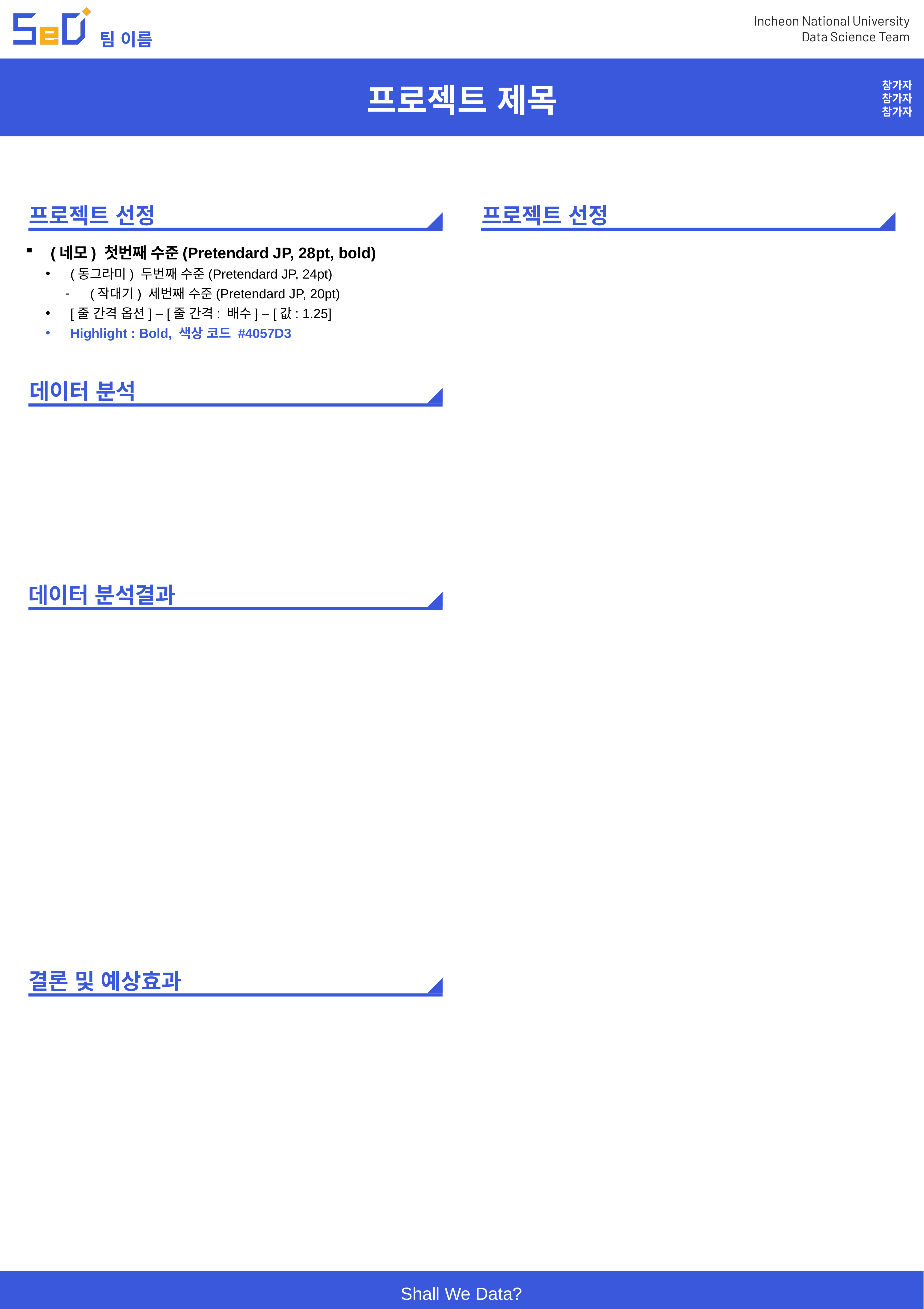

팀 이름
참가자
참가자
참가자
프로젝트 제목
프로젝트 선정
프로젝트 선정

(네모) 첫번째 수준(Pretendard JP, 28pt, bold)
(동그라미) 두번째 수준(Pretendard JP, 24pt)
(작대기) 세번째 수준(Pretendard JP, 20pt)
[줄 간격 옵션] – [줄 간격: 배수] – [값: 1.25]
Highlight : Bold, 색상 코드 #4057D3
데이터 분석

데이터 분석결과

결론 및 예상효과